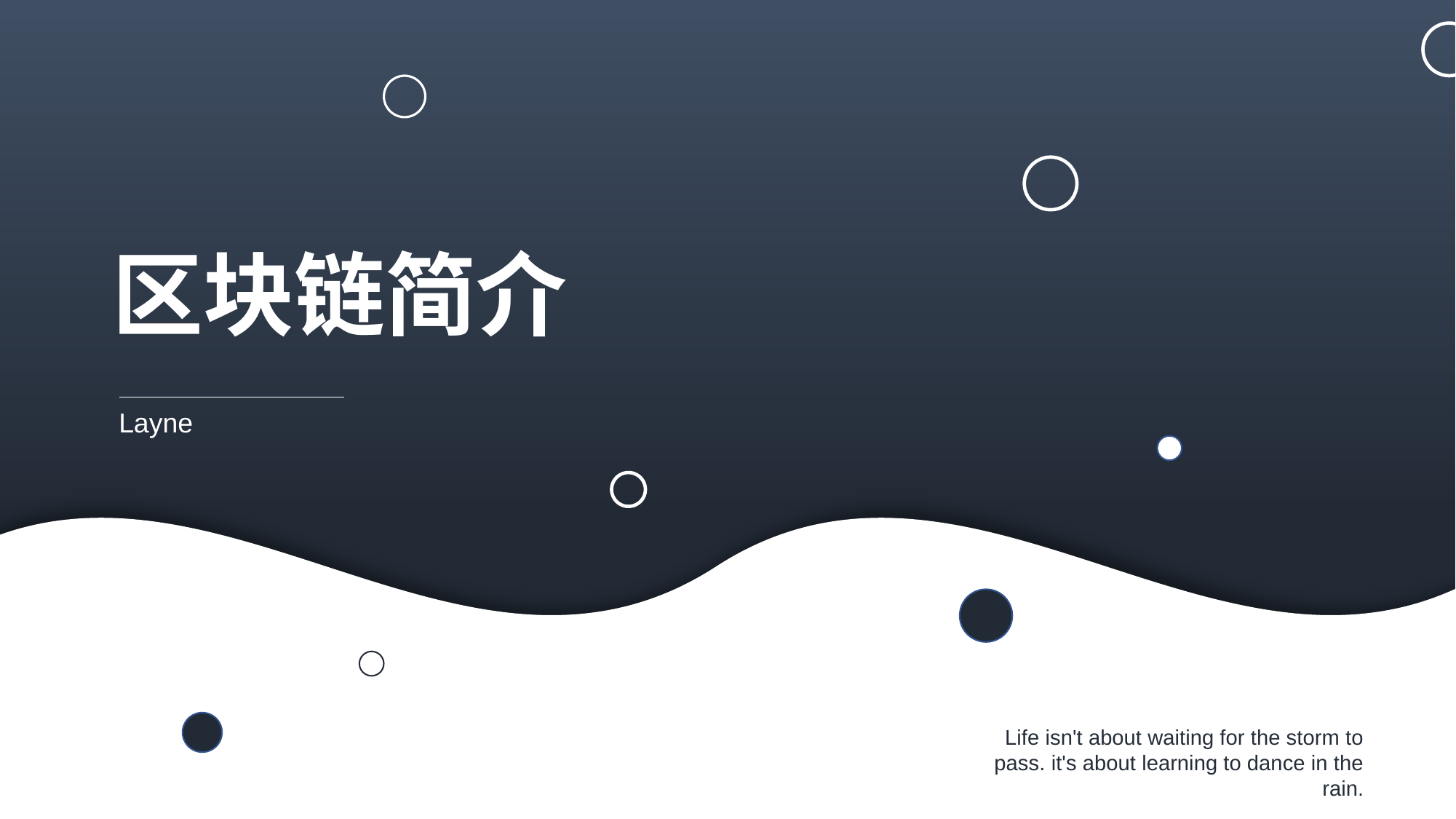

区块链简介
Layne

 Life isn't about waiting for the storm to pass. it's about learning to dance in the rain.